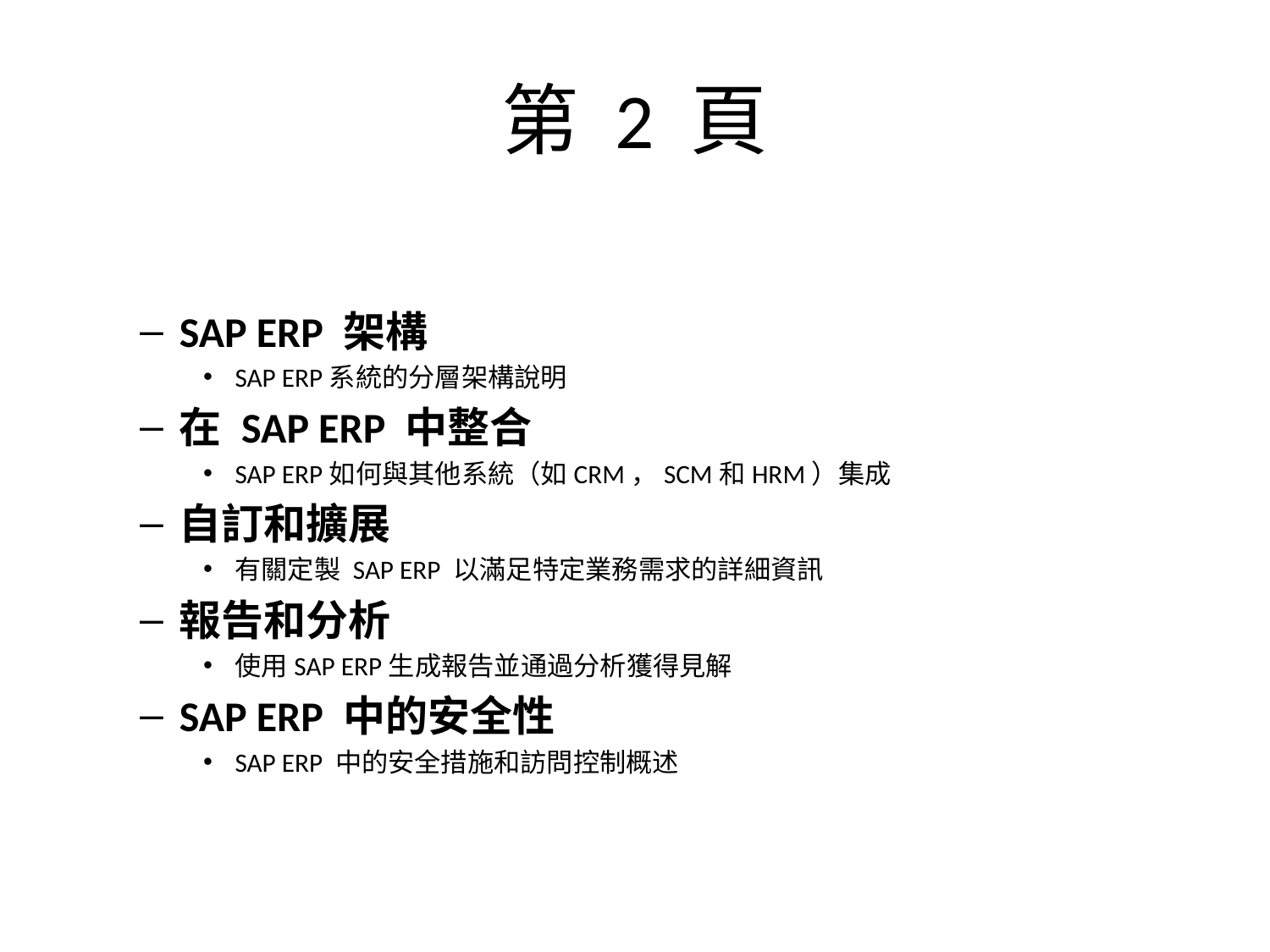

# 第 2 頁

SAP ERP 架構
SAP ERP系統的分層架構說明
在 SAP ERP 中整合
SAP ERP如何與其他系統（如CRM，SCM和HRM）集成
自訂和擴展
有關定製 SAP ERP 以滿足特定業務需求的詳細資訊
報告和分析
使用SAP ERP生成報告並通過分析獲得見解
SAP ERP 中的安全性
SAP ERP 中的安全措施和訪問控制概述